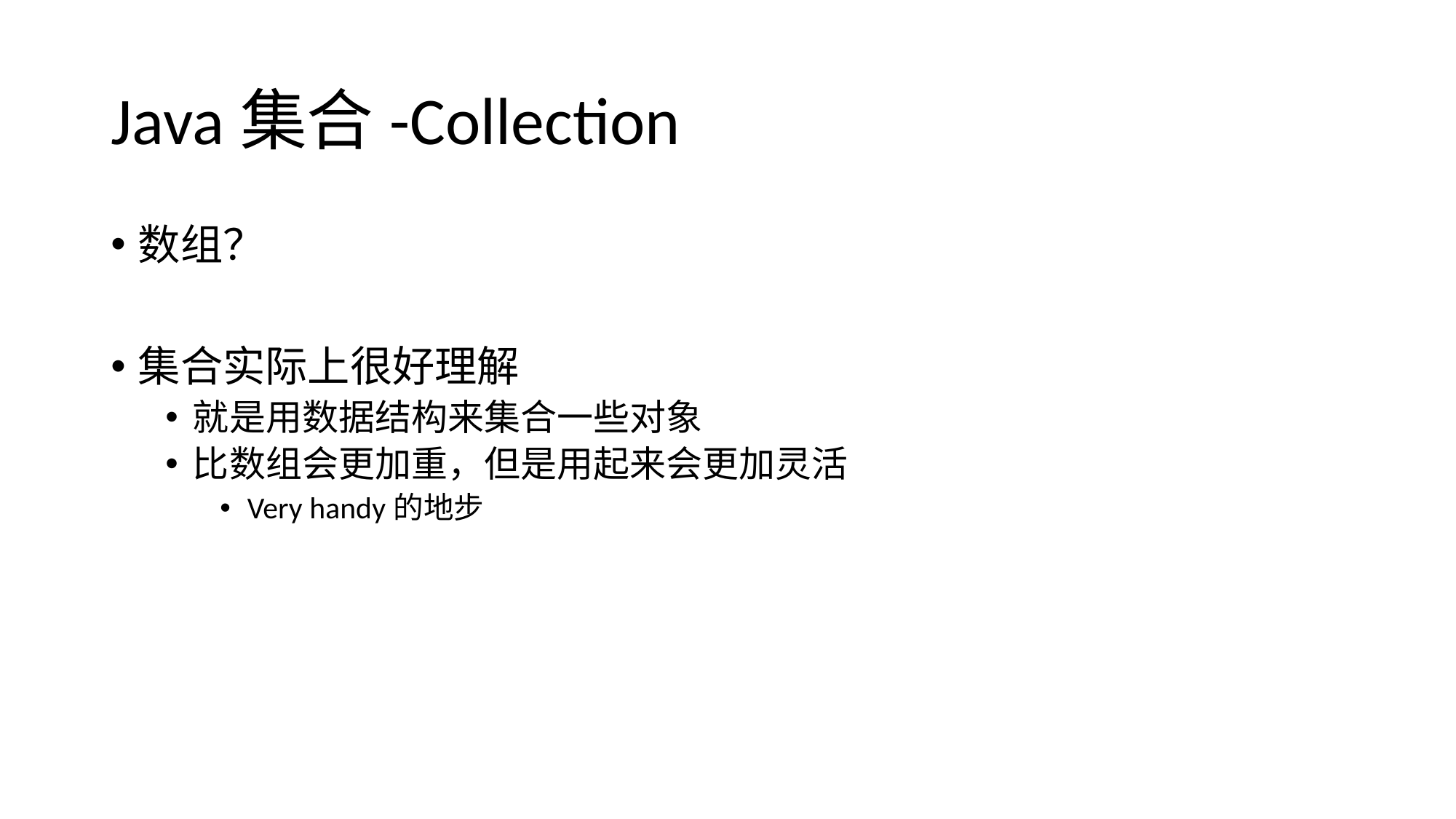

# Java集合-Collection
数组？

集合实际上很好理解
就是用数据结构来集合一些对象
比数组会更加重，但是用起来会更加灵活
Very handy的地步